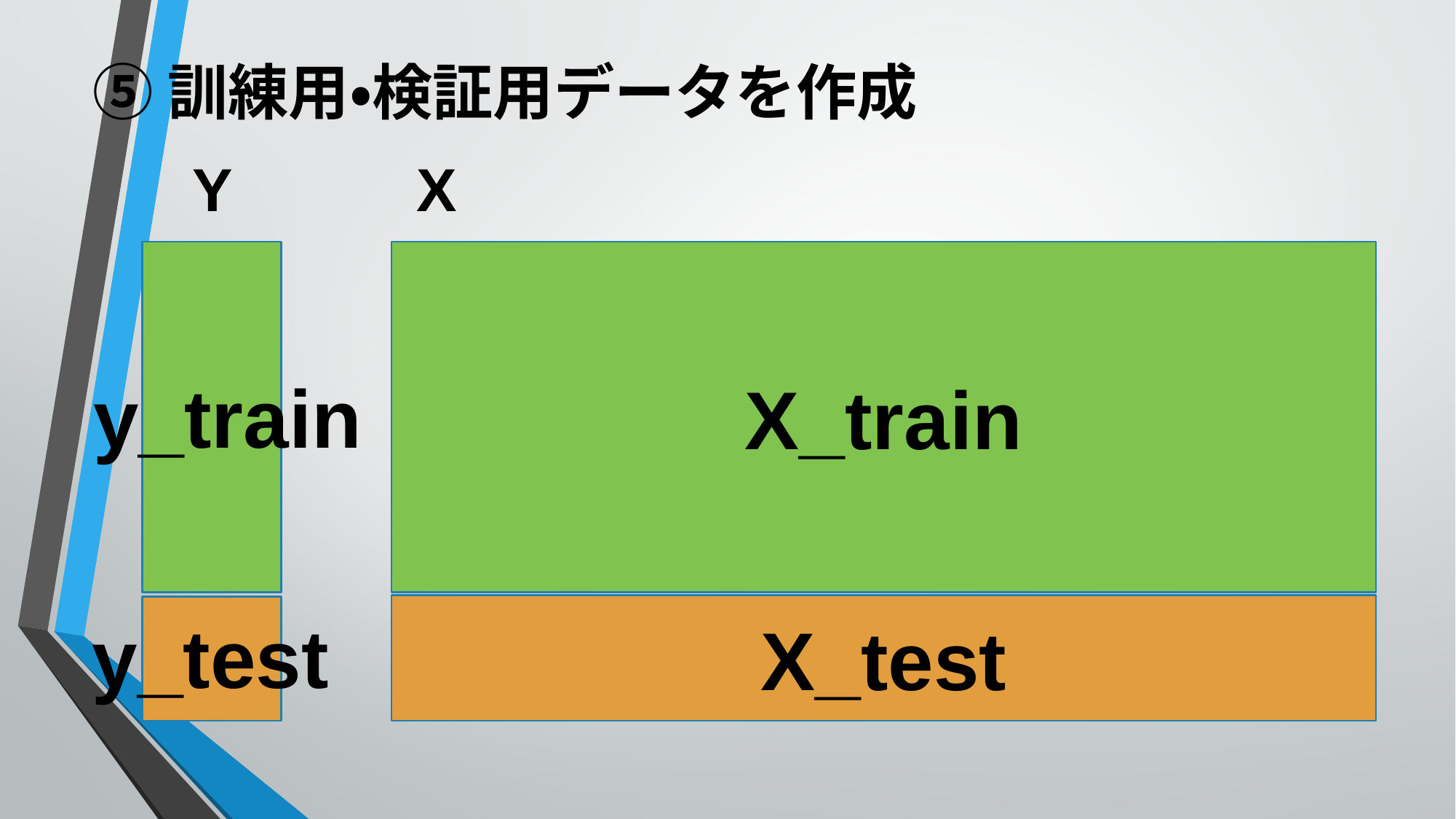

⑤訓練用・検証用データを作成

Y
X

X_train

y_train
X_test

y_test